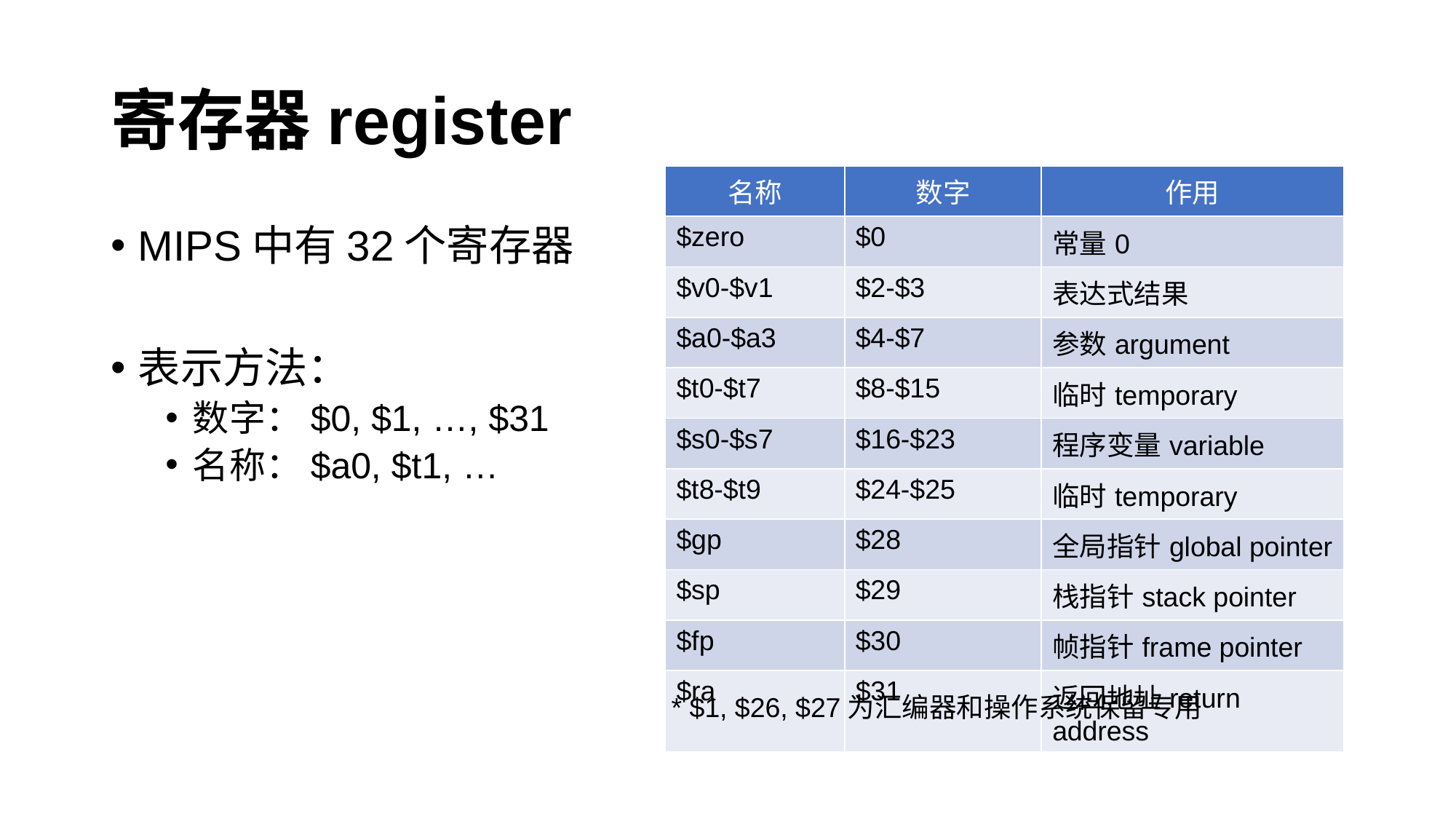

# 寄存器register
| 名称 | 数字 | 作用 |
| --- | --- | --- |
| $zero | $0 | 常量0 |
| $v0-$v1 | $2-$3 | 表达式结果 |
| $a0-$a3 | $4-$7 | 参数argument |
| $t0-$t7 | $8-$15 | 临时temporary |
| $s0-$s7 | $16-$23 | 程序变量variable |
| $t8-$t9 | $24-$25 | 临时temporary |
| $gp | $28 | 全局指针global pointer |
| $sp | $29 | 栈指针stack pointer |
| $fp | $30 | 帧指针frame pointer |
| $ra | $31 | 返回地址return address |
MIPS中有32个寄存器

表示方法：
数字：$0, $1, …, $31
名称：$a0, $t1, …
* $1, $26, $27为汇编器和操作系统保留专用